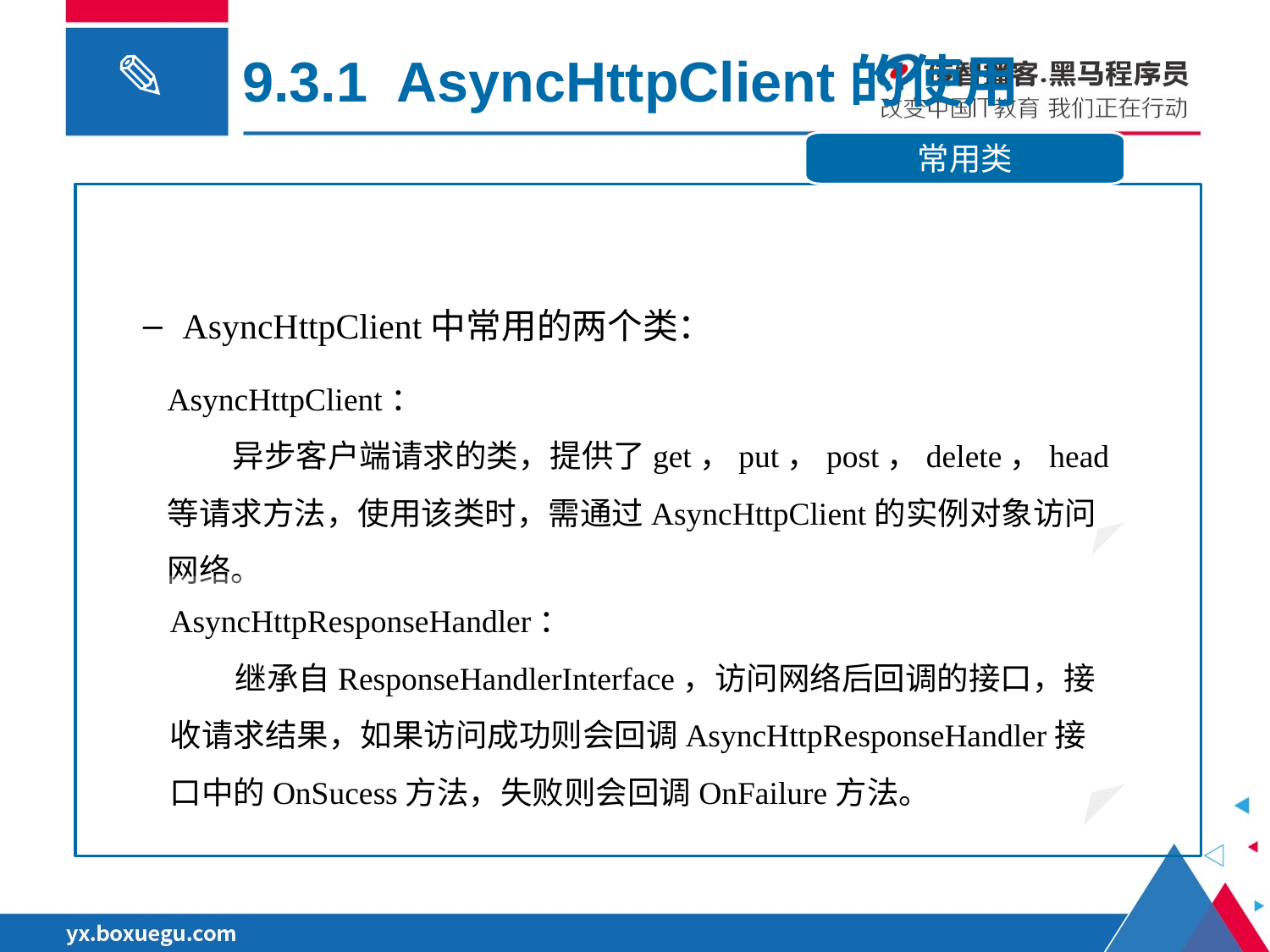

9.3.1  AsyncHttpClient的使用

常用类

AsyncHttpClient中常用的两个类：
AsyncHttpClient：
        异步客户端请求的类，提供了get，put，post，delete，head等请求方法，使用该类时，需通过AsyncHttpClient的实例对象访问网络。
AsyncHttpResponseHandler：
        继承自ResponseHandlerInterface，访问网络后回调的接口，接收请求结果，如果访问成功则会回调AsyncHttpResponseHandler接口中的OnSucess方法，失败则会回调OnFailure方法。